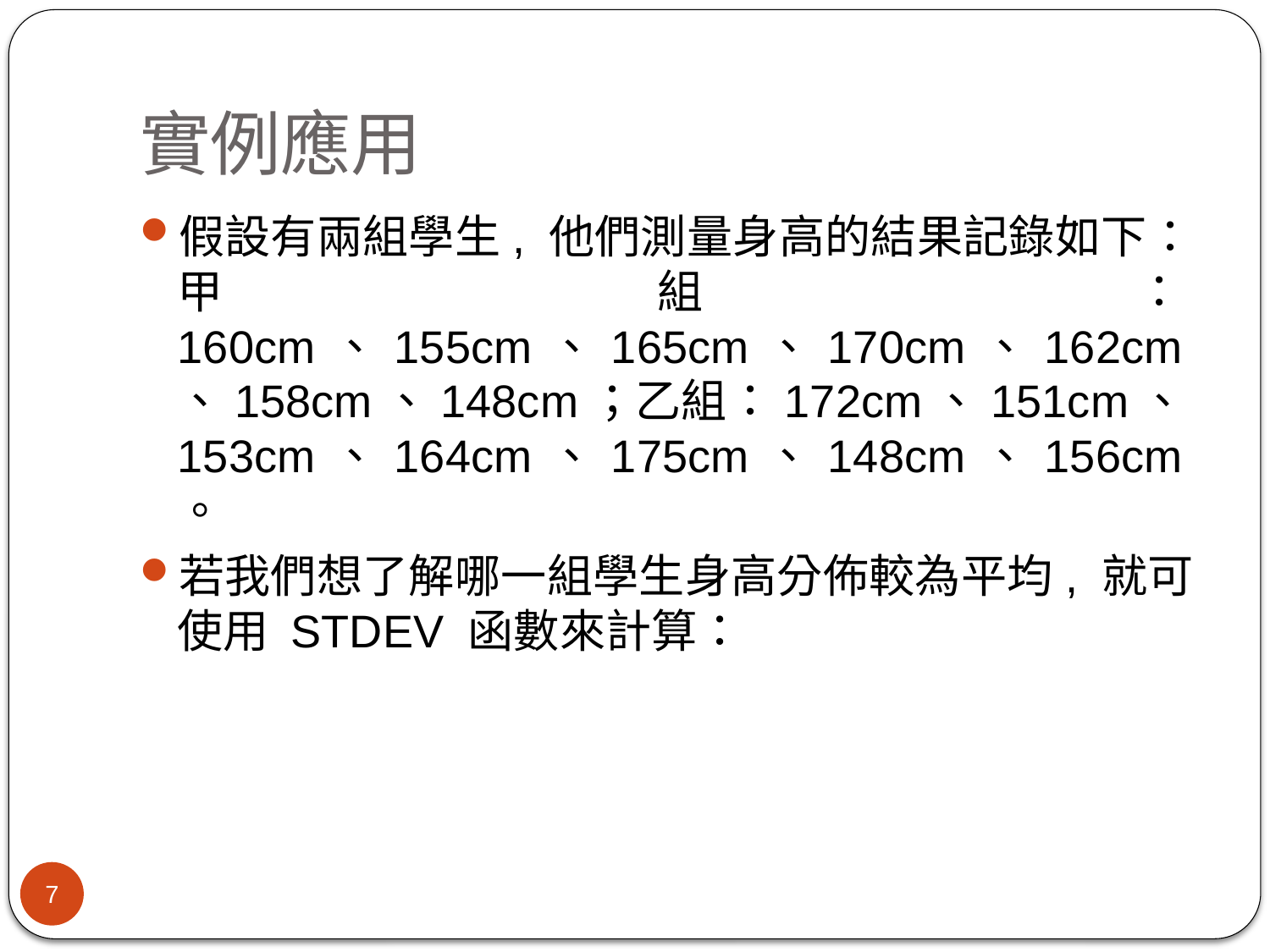

# 實例應用
假設有兩組學生, 他們測量身高的結果記錄如下：甲組：160cm、155cm、165cm、170cm、162cm、158cm、148cm；乙組：172cm、151cm、153cm、164cm、175cm、148cm、156cm。
若我們想了解哪一組學生身高分佈較為平均, 就可使用 STDEV 函數來計算：
7